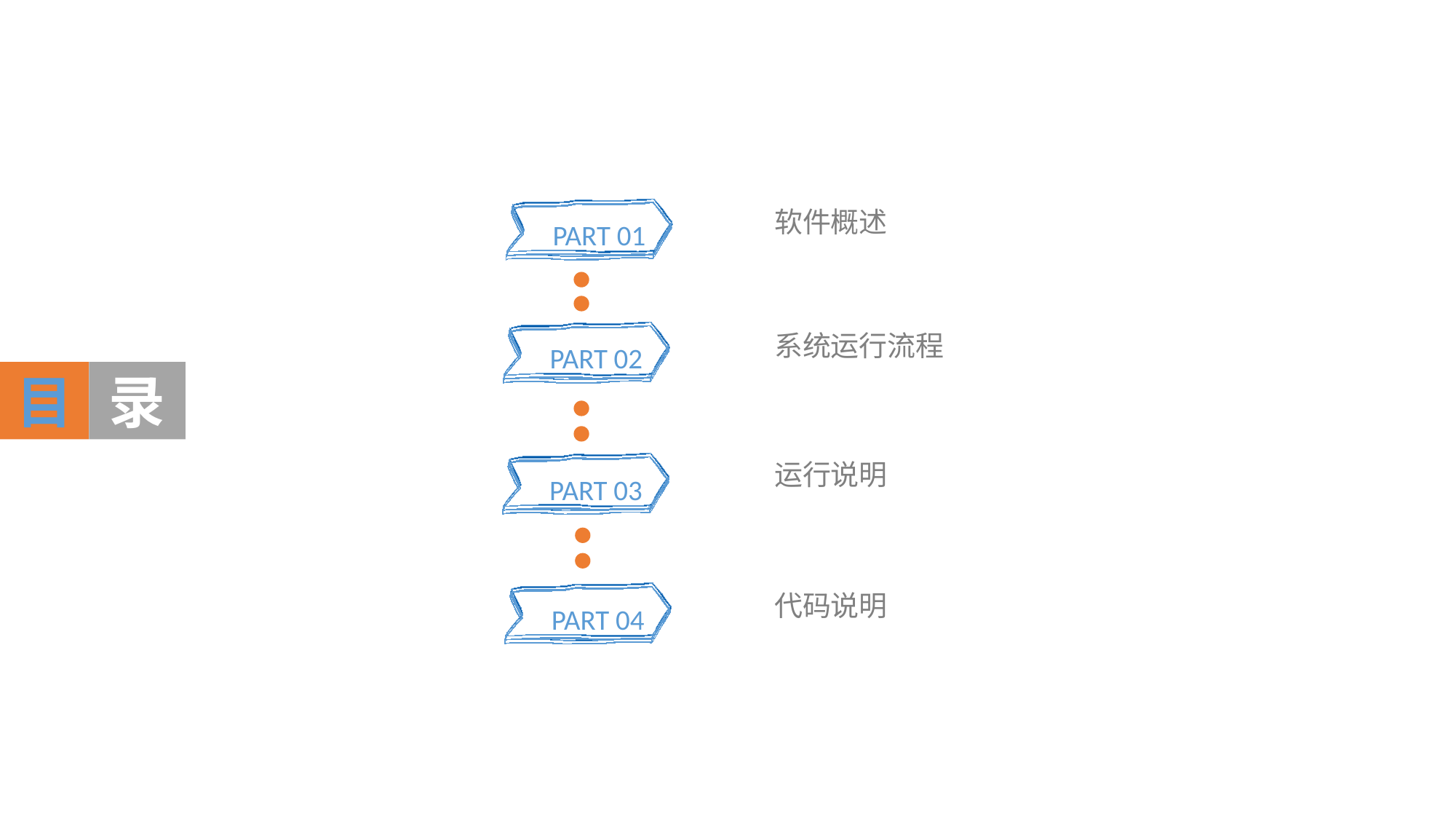

PART 01
软件概述

PART 02
系统运行流程
目
录
运行说明

PART 03
代码说明

PART 04